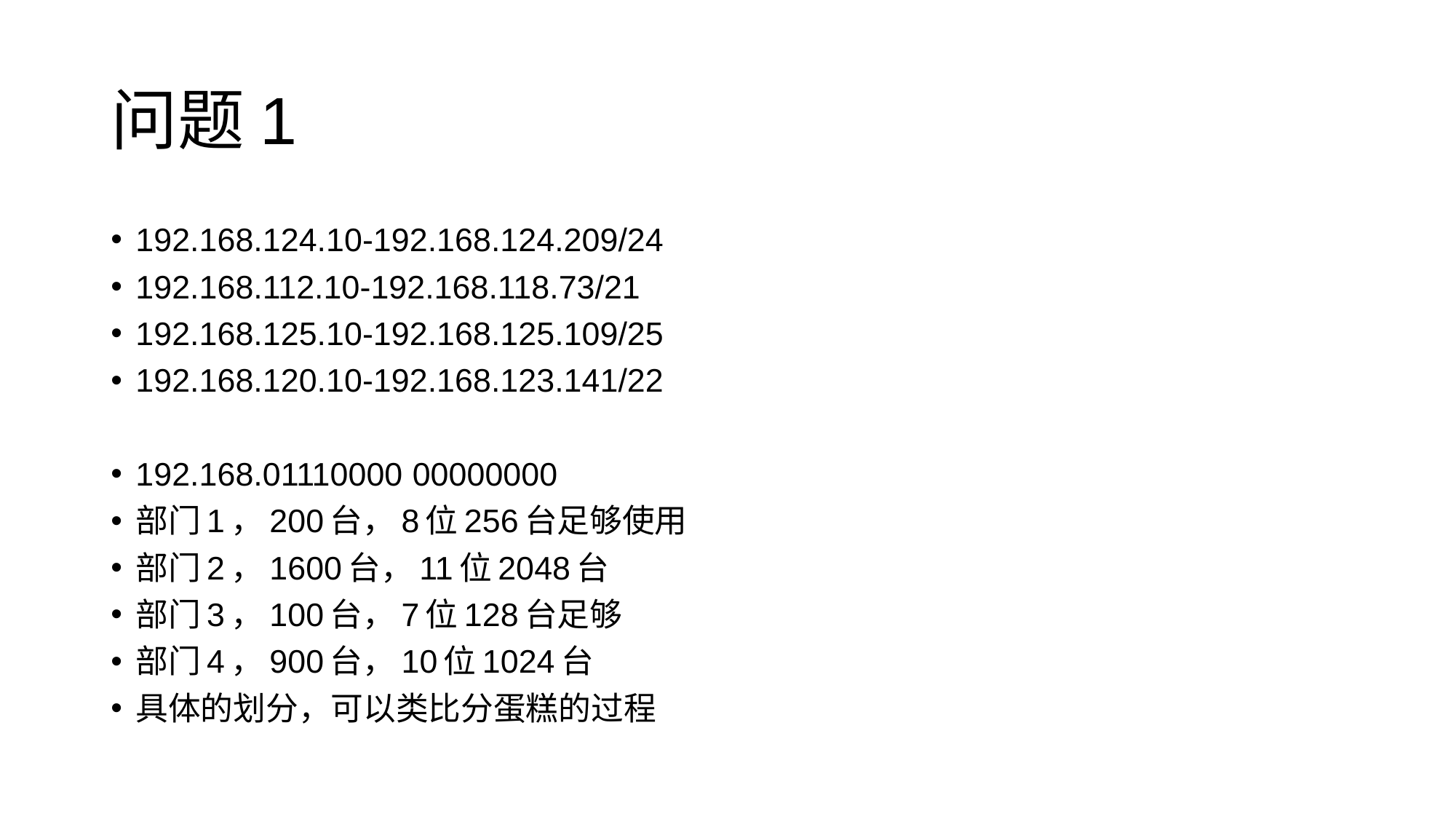

# 问题1
192.168.124.10-192.168.124.209/24
192.168.112.10-192.168.118.73/21
192.168.125.10-192.168.125.109/25
192.168.120.10-192.168.123.141/22

192.168.01110000 00000000
部门1，200台，8位256台足够使用
部门2，1600台，11位2048台
部门3，100台，7位128台足够
部门4，900台，10位1024台
具体的划分，可以类比分蛋糕的过程